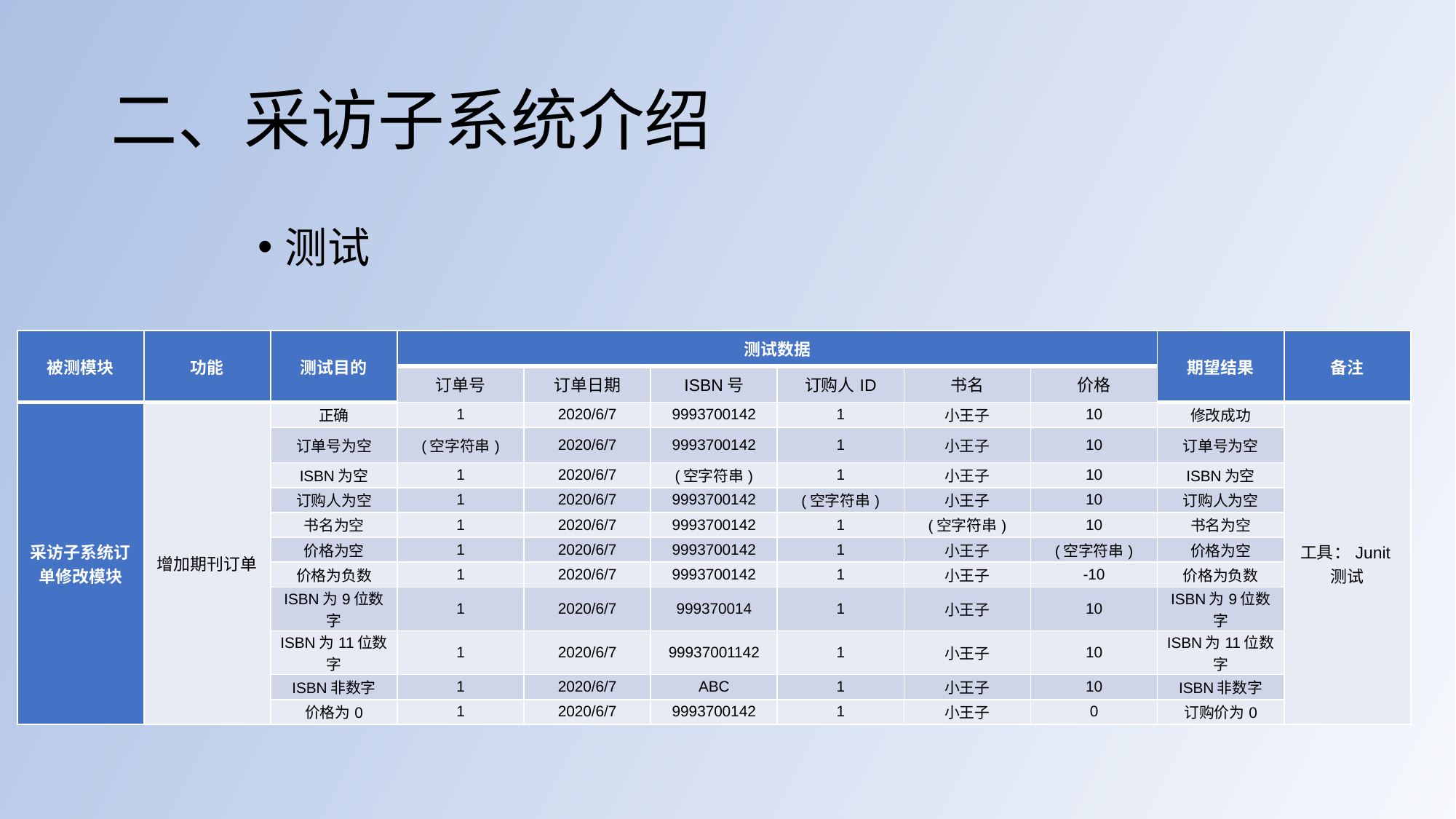

# 二、采访子系统介绍
测试
| 被测模块 | 功能 | 测试目的 | 测试数据 |  |  |  |  |  | 期望结果 | 备注 |
| --- | --- | --- | --- | --- | --- | --- | --- | --- | --- | --- |
|  |  |  | 订单号 | 订单日期 | ISBN号 | 订购人ID | 书名 | 价格 |  |  |
| 采访子系统订单修改模块 | 增加期刊订单 | 正确 | 1 | 2020/6/7 | 9993700142 | 1 | 小王子 | 10 | 修改成功 | 工具：Junit测试 |
|  |  | 订单号为空 | (空字符串) | 2020/6/7 | 9993700142 | 1 | 小王子 | 10 | 订单号为空 |  |
|  |  | ISBN为空 | 1 | 2020/6/7 | (空字符串) | 1 | 小王子 | 10 | ISBN为空 |  |
|  |  | 订购人为空 | 1 | 2020/6/7 | 9993700142 | (空字符串) | 小王子 | 10 | 订购人为空 |  |
|  |  | 书名为空 | 1 | 2020/6/7 | 9993700142 | 1 | (空字符串) | 10 | 书名为空 |  |
|  |  | 价格为空 | 1 | 2020/6/7 | 9993700142 | 1 | 小王子 | (空字符串) | 价格为空 |  |
|  |  | 价格为负数 | 1 | 2020/6/7 | 9993700142 | 1 | 小王子 | -10 | 价格为负数 |  |
|  |  | ISBN为9位数字 | 1 | 2020/6/7 | 999370014 | 1 | 小王子 | 10 | ISBN为9位数字 |  |
|  |  | ISBN为11位数字 | 1 | 2020/6/7 | 99937001142 | 1 | 小王子 | 10 | ISBN为11位数字 |  |
|  |  | ISBN非数字 | 1 | 2020/6/7 | ABC | 1 | 小王子 | 10 | ISBN非数字 |  |
|  |  | 价格为0 | 1 | 2020/6/7 | 9993700142 | 1 | 小王子 | 0 | 订购价为0 |  |